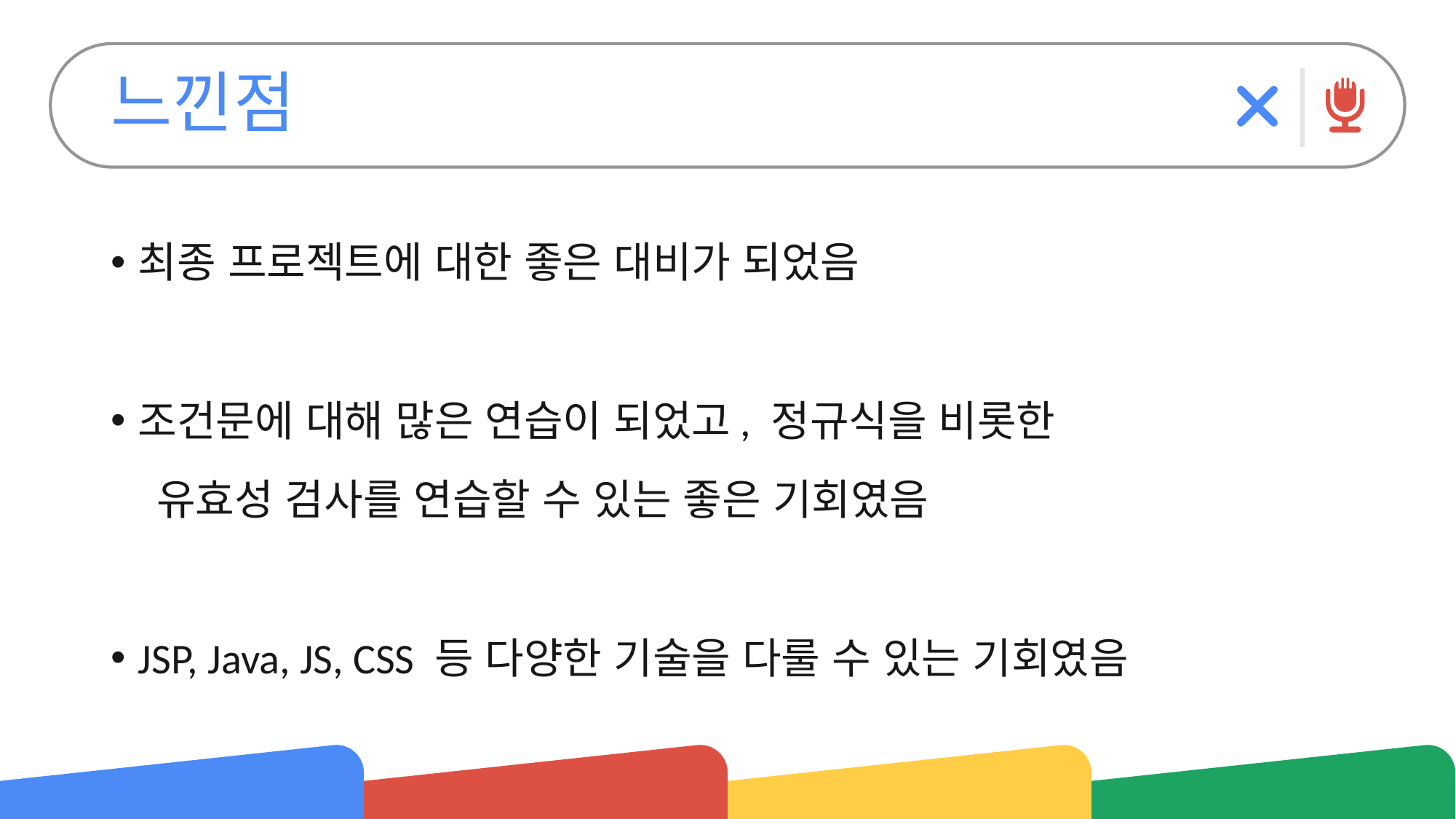

# 느낀점
최종 프로젝트에 대한 좋은 대비가 되었음

조건문에 대해 많은 연습이 되었고, 정규식을 비롯한
   유효성 검사를 연습할 수 있는 좋은 기회였음

JSP, Java, JS, CSS 등 다양한 기술을 다룰 수 있는 기회였음